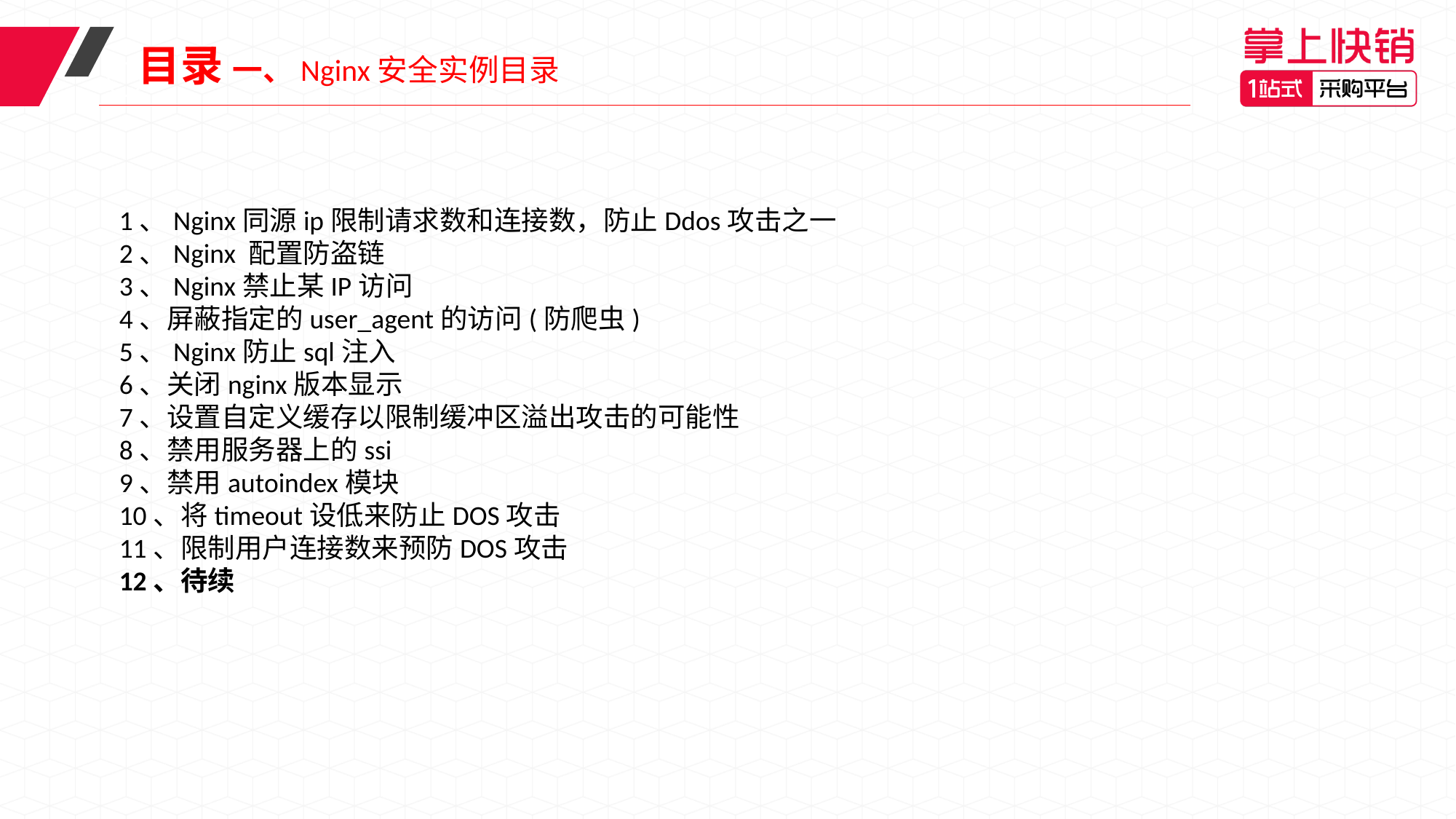

目录 一、Nginx安全实例目录

1、Nginx同源ip限制请求数和连接数，防止Ddos攻击之一
2、Nginx 配置防盗链
3、Nginx禁止某IP访问
4、屏蔽指定的user_agent的访问(防爬虫)
5、Nginx防止sql注入
6、关闭nginx版本显示
7、设置自定义缓存以限制缓冲区溢出攻击的可能性
8、禁用服务器上的ssi
9、禁用autoindex模块
10、将timeout设低来防止DOS攻击
11、限制用户连接数来预防DOS攻击
12、待续